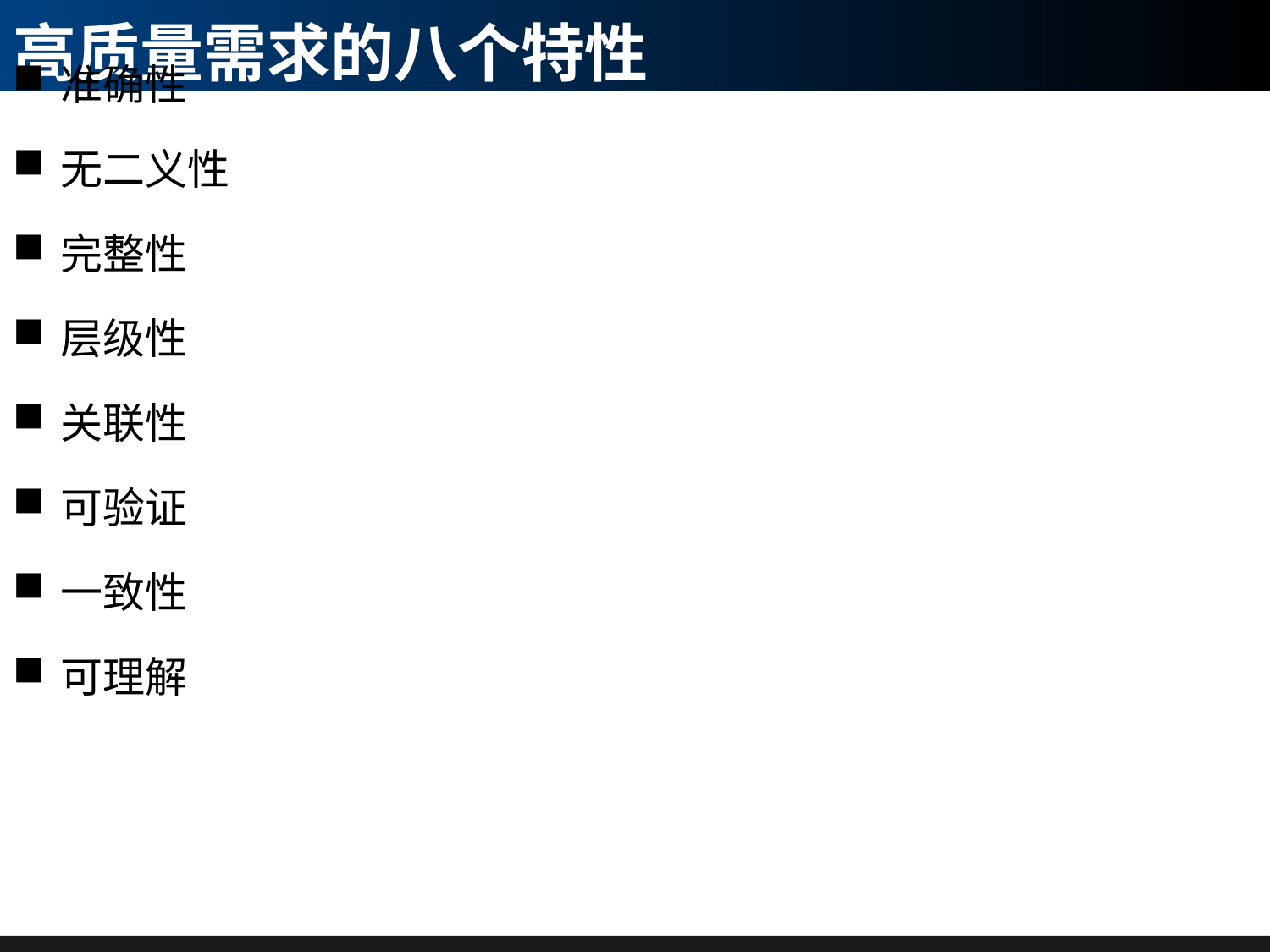

# 高质量需求的八个特性
准确性
无二义性
完整性
层级性
关联性
可验证
一致性
可理解